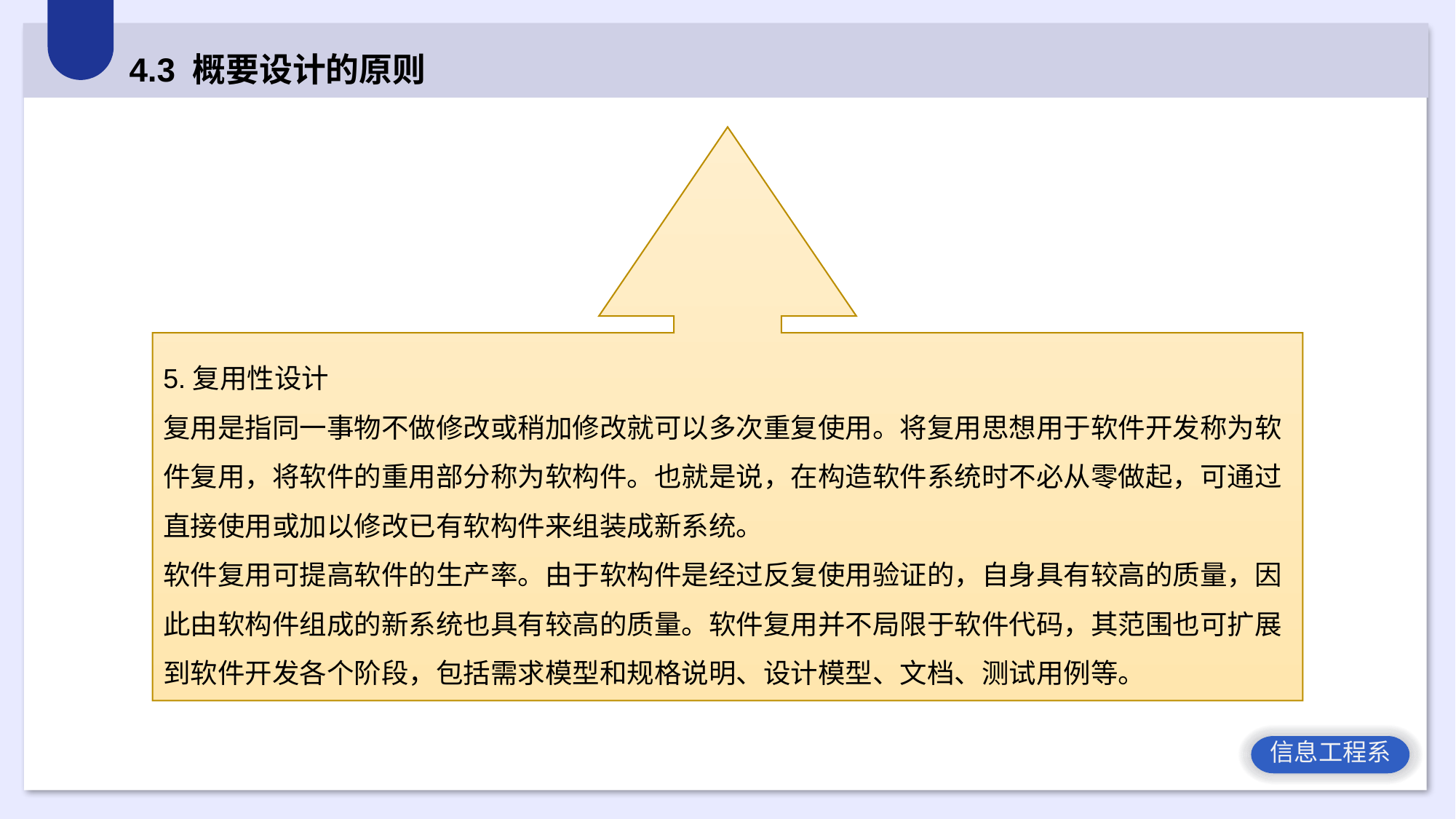

4.3 概要设计的原则
5.复用性设计
复用是指同一事物不做修改或稍加修改就可以多次重复使用。将复用思想用于软件开发称为软件复用，将软件的重用部分称为软构件。也就是说，在构造软件系统时不必从零做起，可通过直接使用或加以修改已有软构件来组装成新系统。
软件复用可提高软件的生产率。由于软构件是经过反复使用验证的，自身具有较高的质量，因此由软构件组成的新系统也具有较高的质量。软件复用并不局限于软件代码，其范围也可扩展到软件开发各个阶段，包括需求模型和规格说明、设计模型、文档、测试用例等。